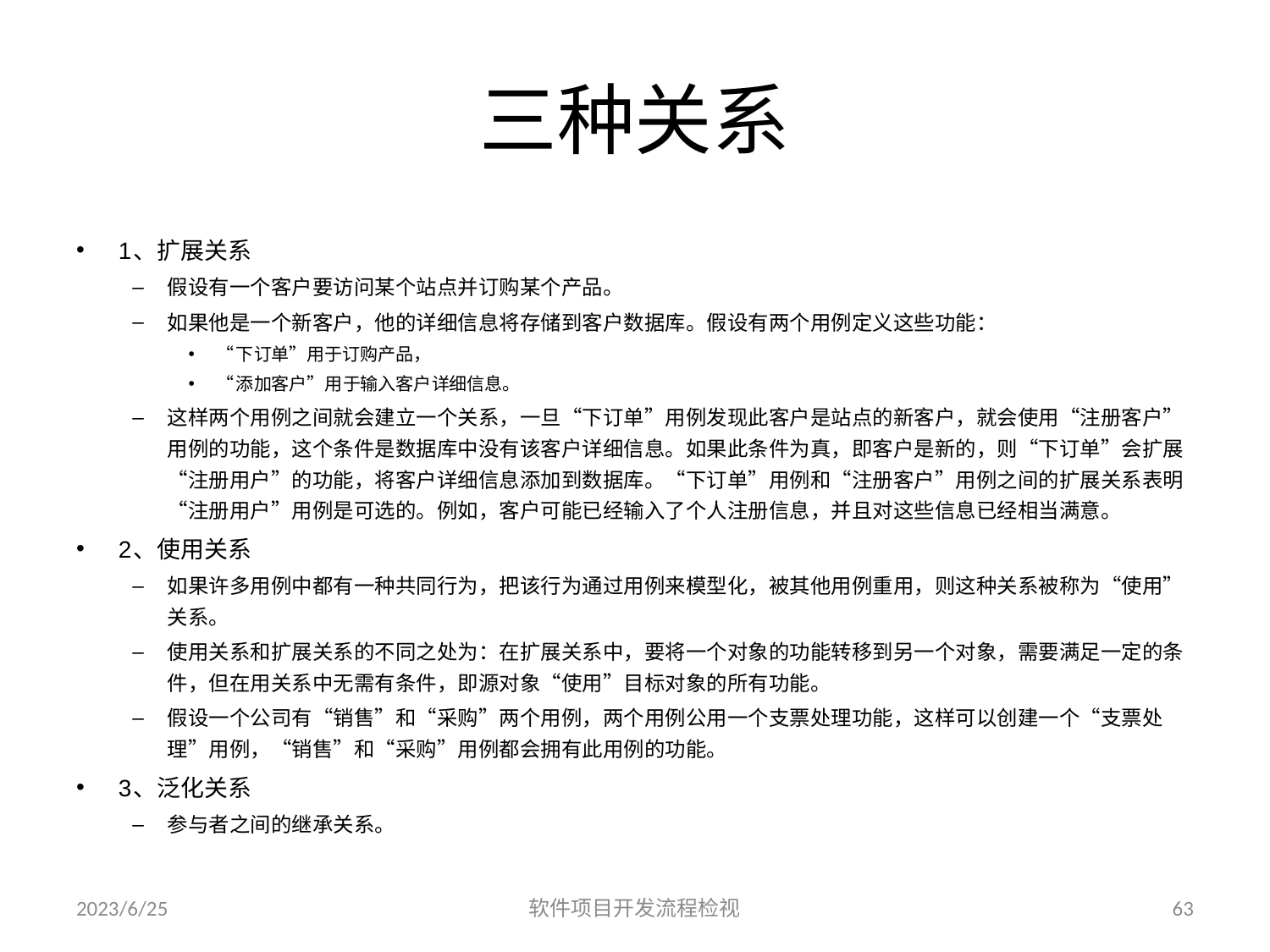

# 三种关系
1、扩展关系
假设有一个客户要访问某个站点并订购某个产品。
如果他是一个新客户，他的详细信息将存储到客户数据库。假设有两个用例定义这些功能：
“下订单”用于订购产品，
“添加客户”用于输入客户详细信息。
这样两个用例之间就会建立一个关系，一旦“下订单”用例发现此客户是站点的新客户，就会使用“注册客户”用例的功能，这个条件是数据库中没有该客户详细信息。如果此条件为真，即客户是新的，则“下订单”会扩展“注册用户”的功能，将客户详细信息添加到数据库。“下订单”用例和“注册客户”用例之间的扩展关系表明“注册用户”用例是可选的。例如，客户可能已经输入了个人注册信息，并且对这些信息已经相当满意。
2、使用关系
如果许多用例中都有一种共同行为，把该行为通过用例来模型化，被其他用例重用，则这种关系被称为“使用”关系。
使用关系和扩展关系的不同之处为：在扩展关系中，要将一个对象的功能转移到另一个对象，需要满足一定的条件，但在用关系中无需有条件，即源对象“使用”目标对象的所有功能。
假设一个公司有“销售”和“采购”两个用例，两个用例公用一个支票处理功能，这样可以创建一个“支票处理”用例，“销售”和“采购”用例都会拥有此用例的功能。
3、泛化关系
参与者之间的继承关系。

2023/6/25
软件项目开发流程检视
63